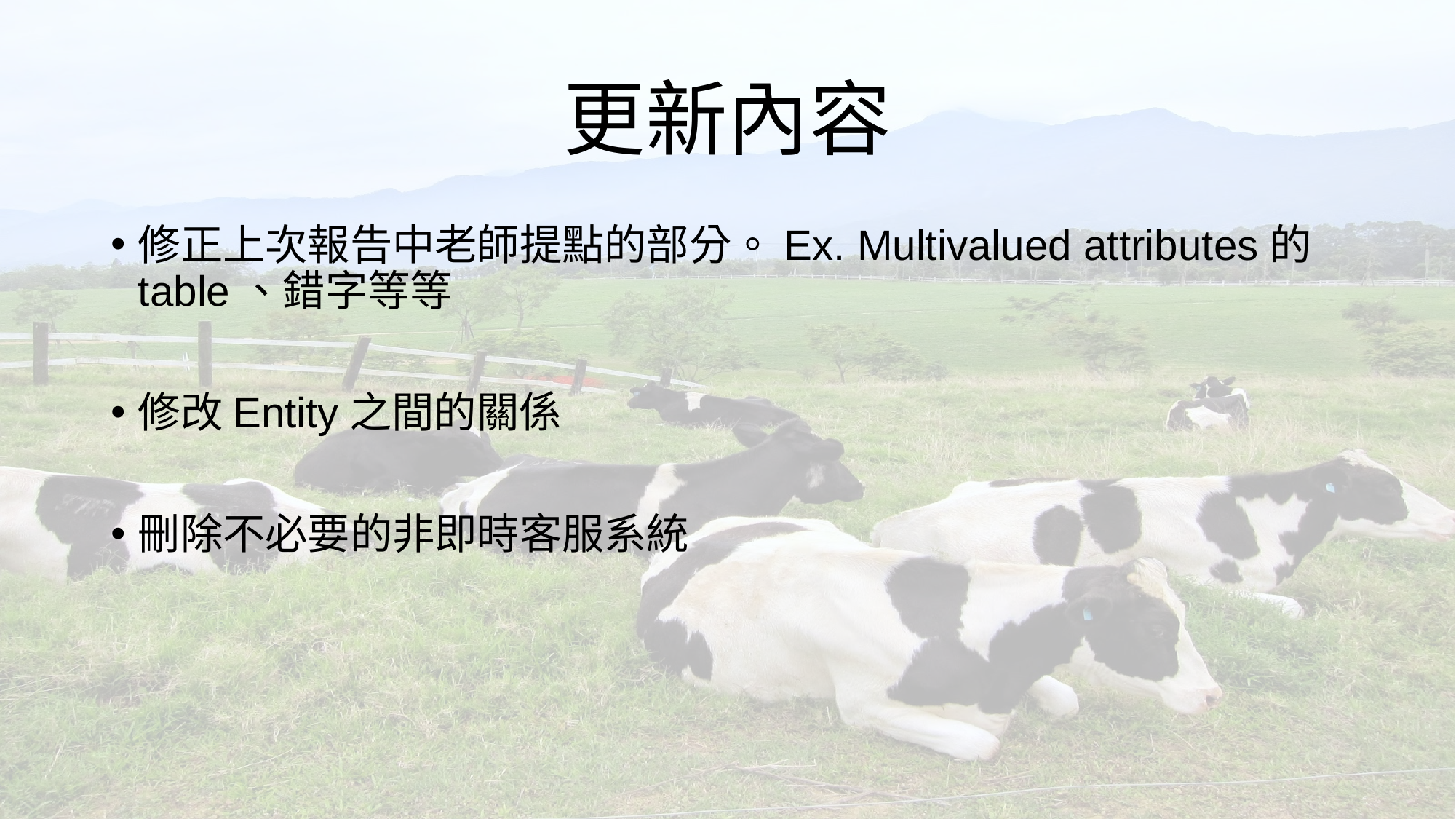

# 更新內容
修正上次報告中老師提點的部分。Ex. Multivalued attributes的table、錯字等等

修改Entity之間的關係

刪除不必要的非即時客服系統